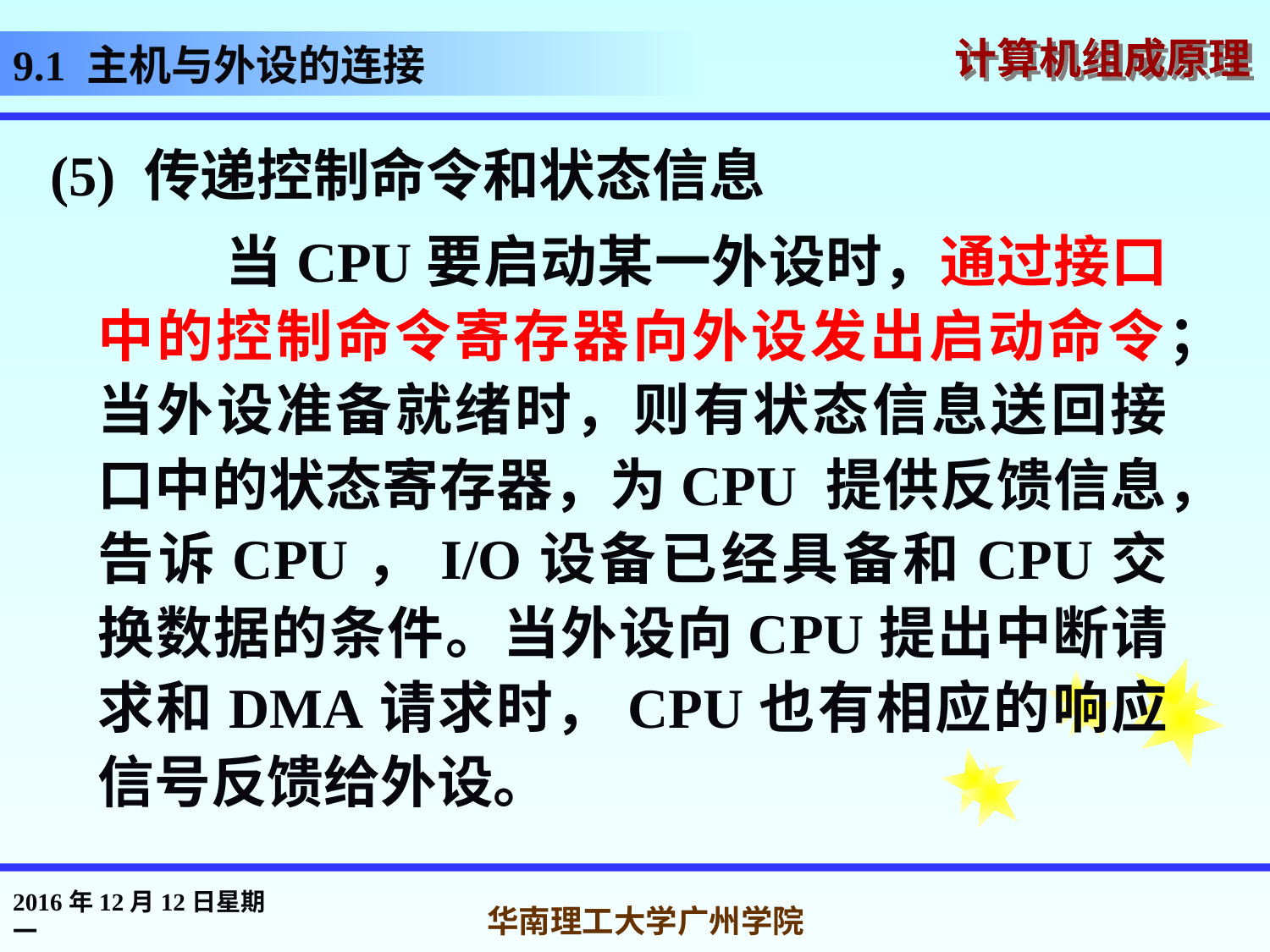

# 9.1 主机与外设的连接
(5) 传递控制命令和状态信息
            当CPU要启动某一外设时，通过接口中的控制命令寄存器向外设发出启动命令；当外设准备就绪时，则有状态信息送回接口中的状态寄存器，为CPU 提供反馈信息，告诉CPU，I/O设备已经具备和CPU交换数据的条件。当外设向CPU提出中断请求和DMA请求时，CPU也有相应的响应信号反馈给外设。
2016年12月12日星期一
华南理工大学广州学院